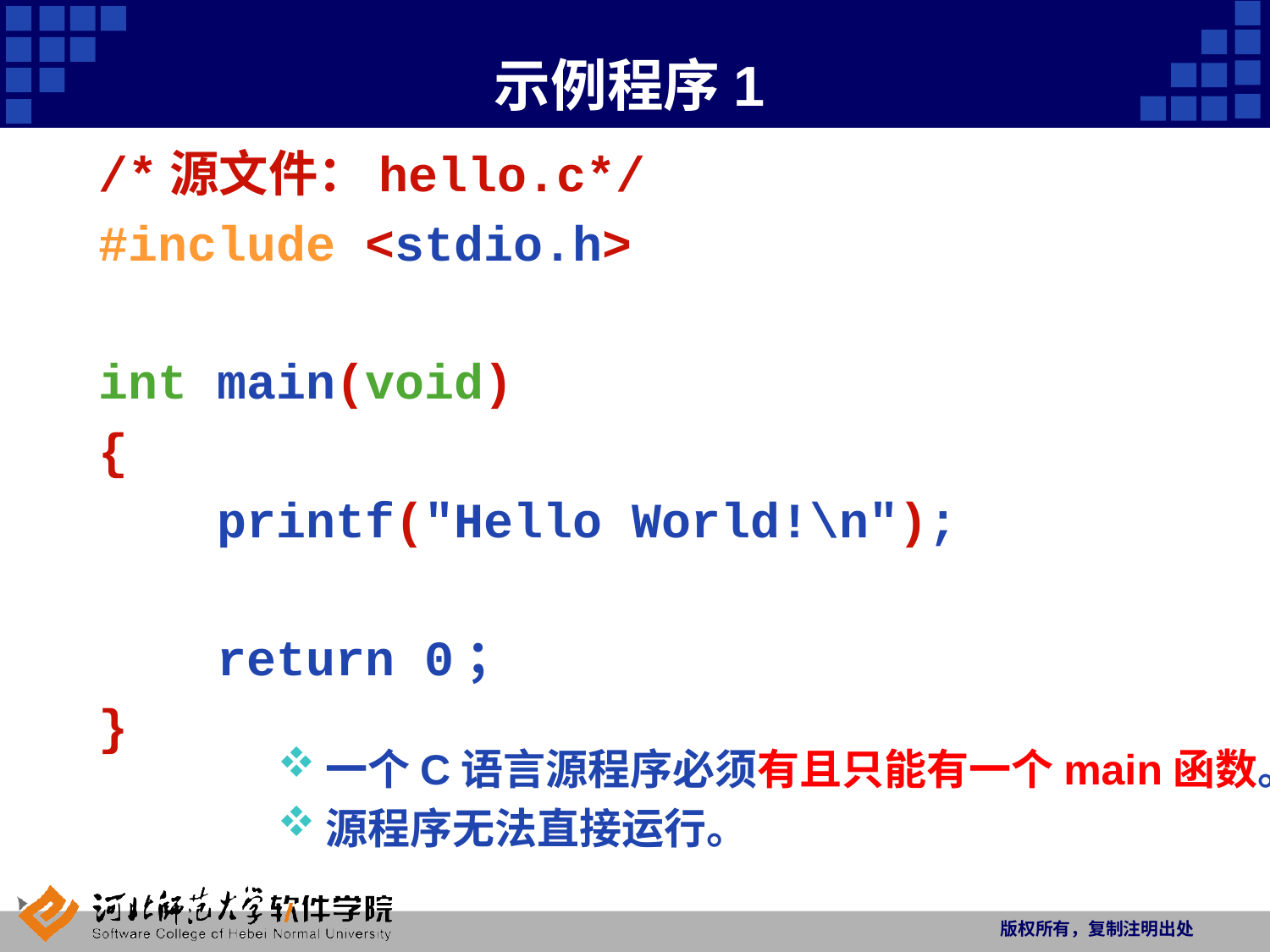

# 示例程序1
/*源文件：hello.c*/
#include <stdio.h>

int main(void)
{
    printf("Hello World!\n");

    return 0；
}
一个C语言源程序必须有且只能有一个main函数。
源程序无法直接运行。
版权所有，复制注明出处